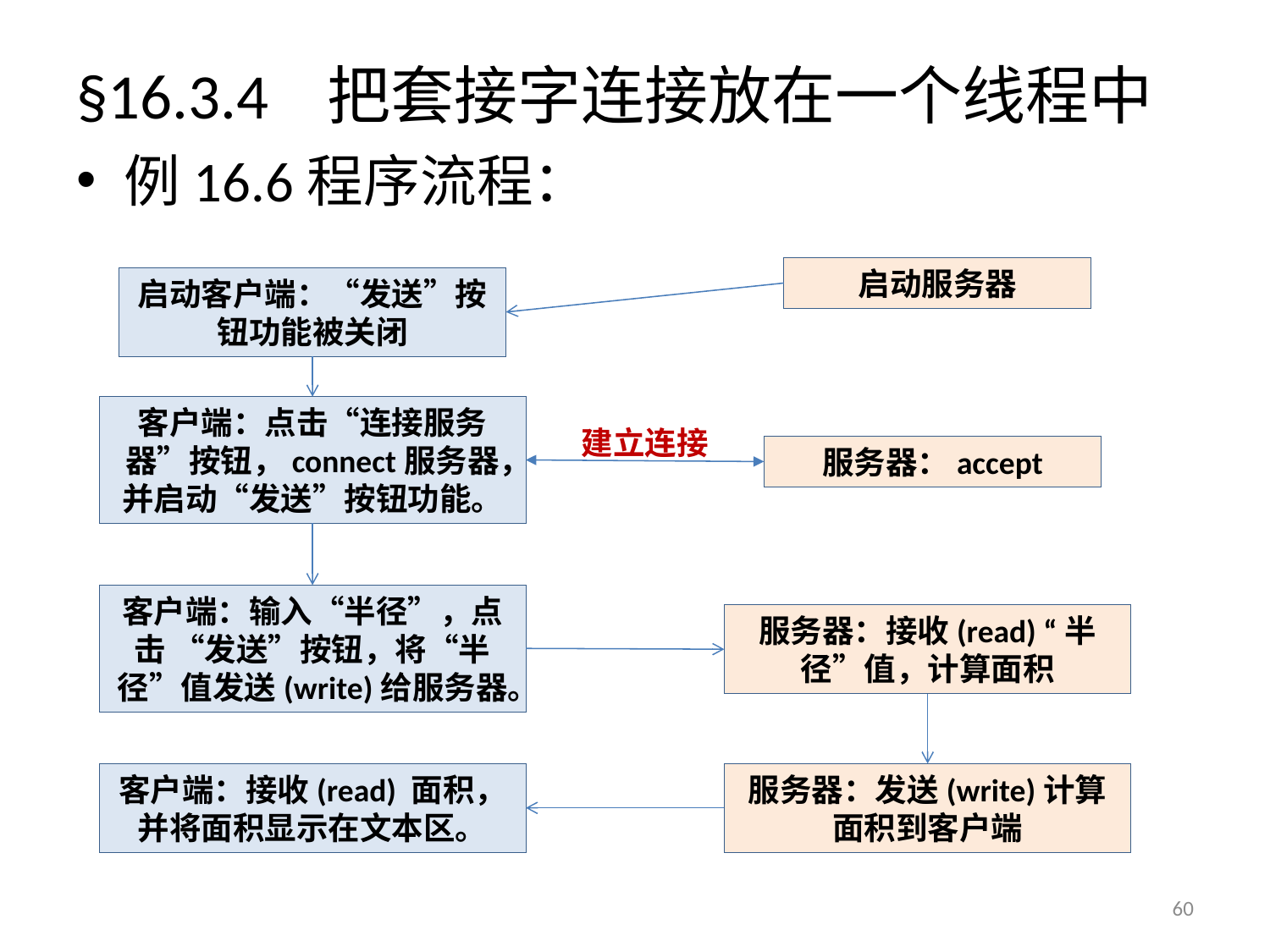

# §16.3.4   把套接字连接放在一个线程中
例16.6程序流程：
启动服务器
启动客户端：“发送”按钮功能被关闭
客户端：点击“连接服务器”按钮，connect服务器，并启动“发送”按钮功能。
建立连接
服务器：accept
客户端：输入“半径”，点击 “发送”按钮，将“半径”值发送(write)给服务器。
服务器：接收(read) “半径”值，计算面积
客户端：接收(read) 面积，并将面积显示在文本区。
服务器：发送(write)计算面积到客户端
60